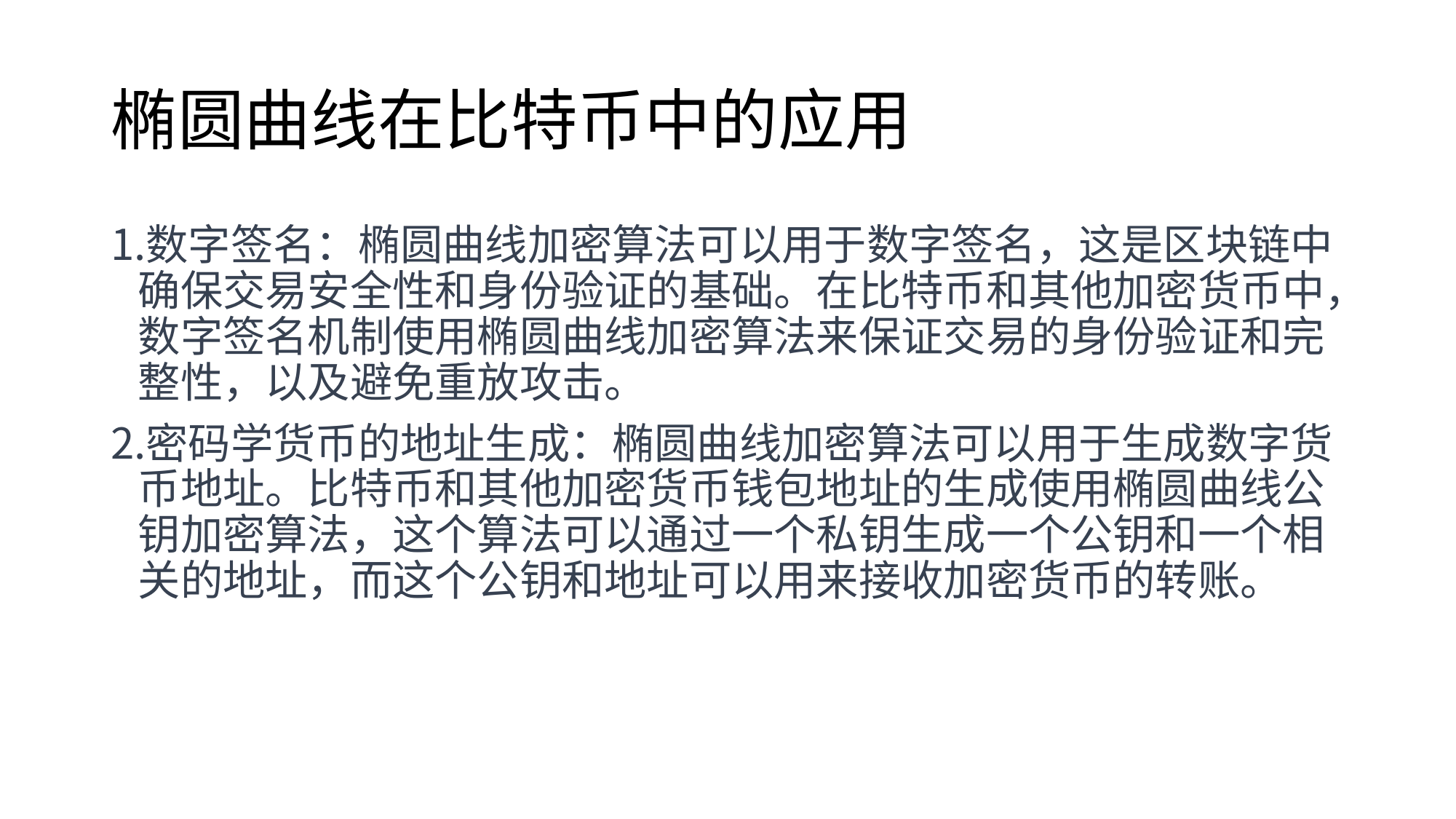

# 椭圆曲线在比特币中的应用
数字签名：椭圆曲线加密算法可以用于数字签名，这是区块链中确保交易安全性和身份验证的基础。在比特币和其他加密货币中，数字签名机制使用椭圆曲线加密算法来保证交易的身份验证和完整性，以及避免重放攻击。
密码学货币的地址生成：椭圆曲线加密算法可以用于生成数字货币地址。比特币和其他加密货币钱包地址的生成使用椭圆曲线公钥加密算法，这个算法可以通过一个私钥生成一个公钥和一个相关的地址，而这个公钥和地址可以用来接收加密货币的转账。